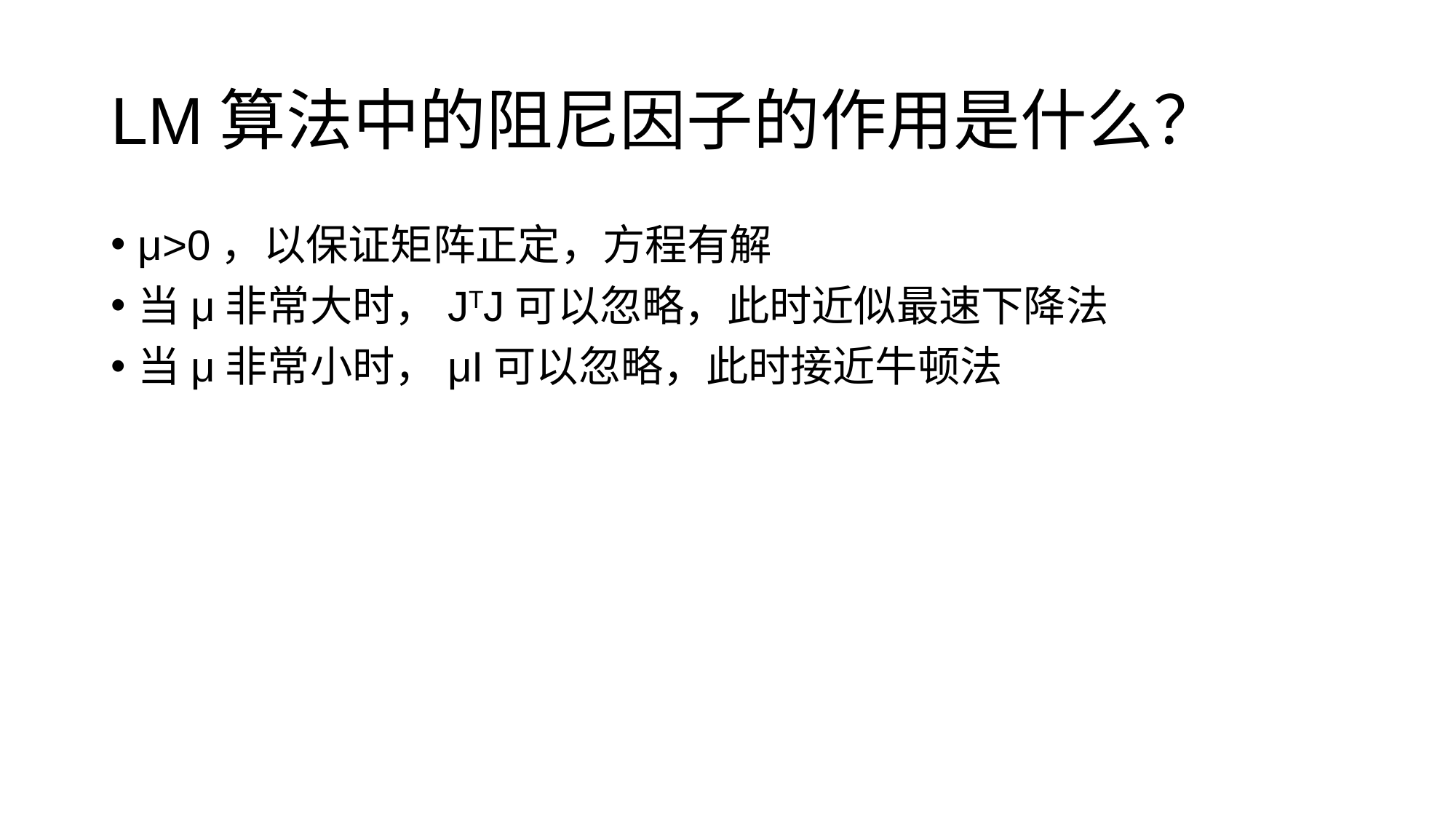

# LM算法中的阻尼因子的作用是什么？
μ>0，以保证矩阵正定，方程有解
当μ非常大时，JTJ可以忽略，此时近似最速下降法
当μ非常小时，μI可以忽略，此时接近牛顿法